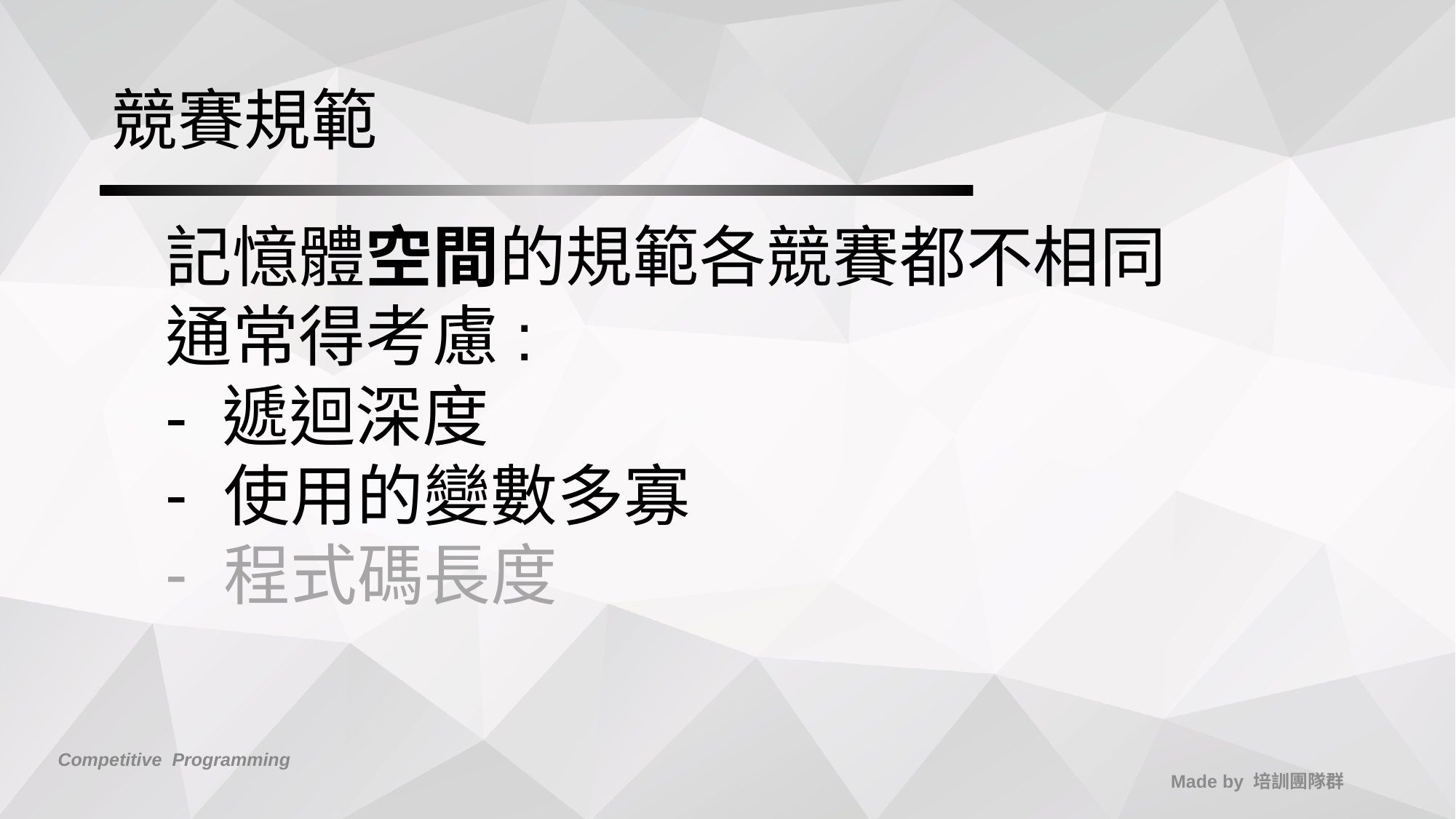

# 競賽規範
記憶體空間的規範各競賽都不相同
通常得考慮:
- 遞迴深度
 使用的變數多寡
 程式碼長度